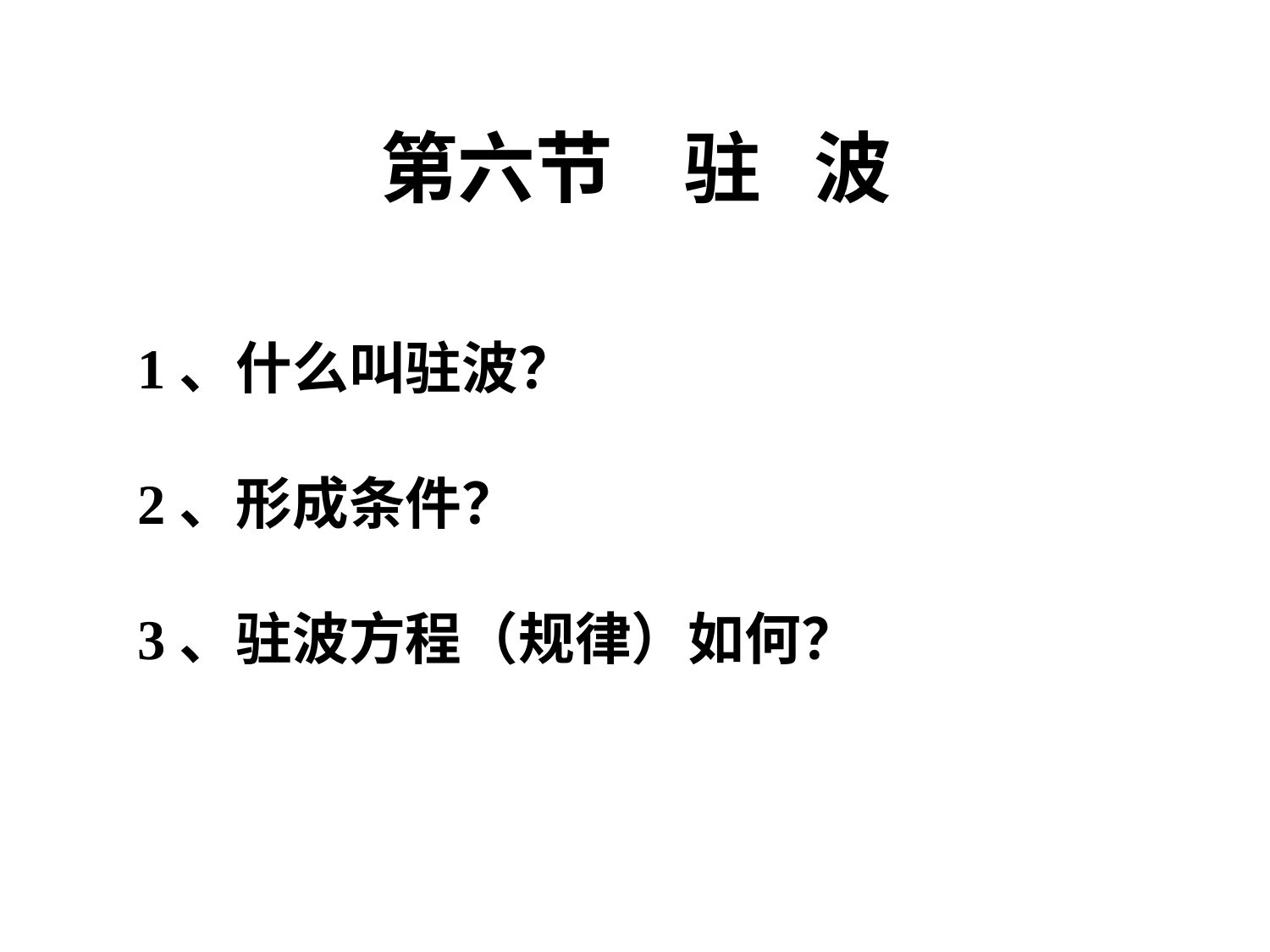

# 第六节    驻   波
1、什么叫驻波？

2、形成条件？

3、驻波方程（规律）如何？